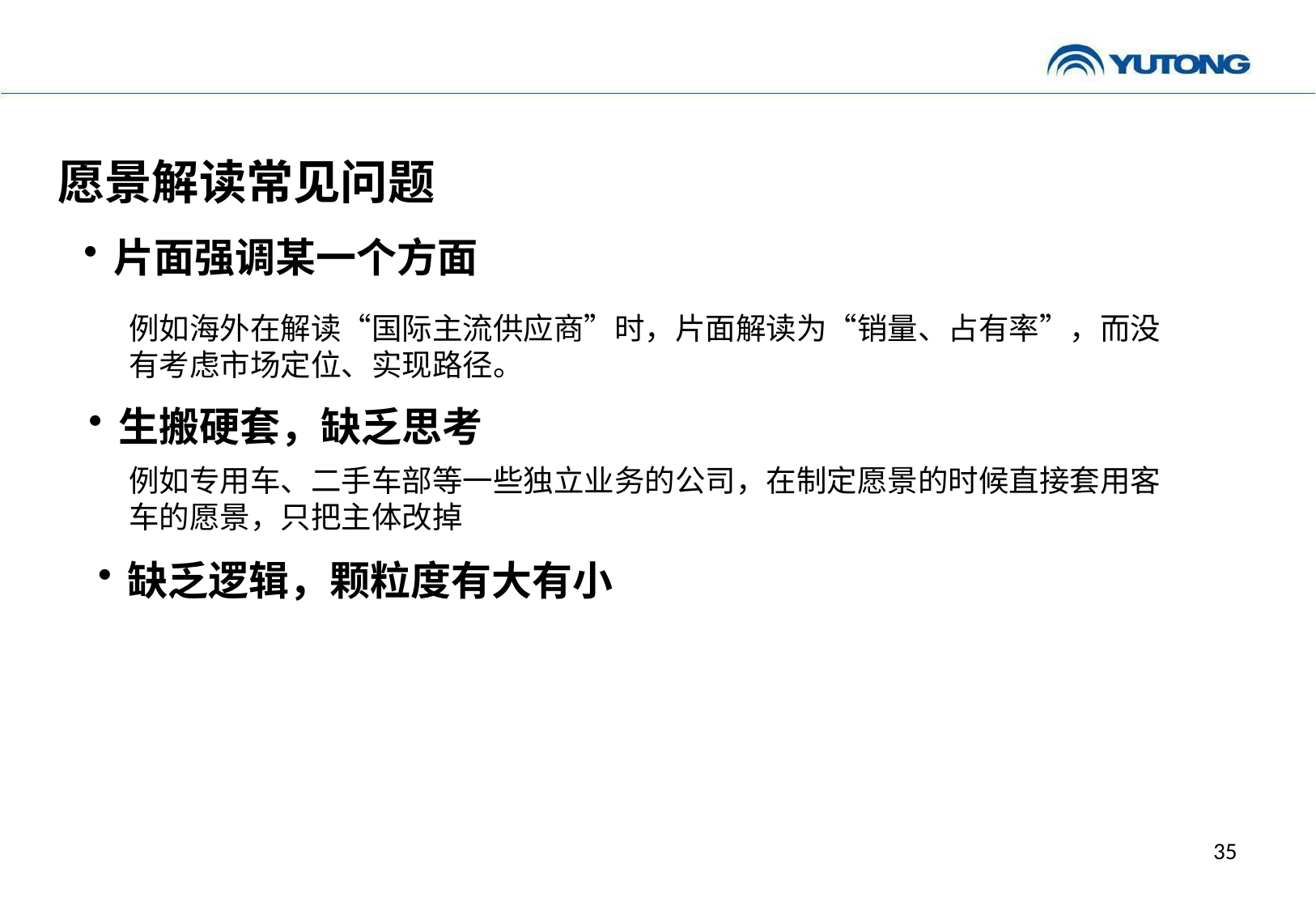

# 愿景解读常见问题
片面强调某一个方面
例如海外在解读“国际主流供应商”时，片面解读为“销量、占有率”，而没有考虑市场定位、实现路径。
生搬硬套，缺乏思考
例如专用车、二手车部等一些独立业务的公司，在制定愿景的时候直接套用客车的愿景，只把主体改掉
缺乏逻辑，颗粒度有大有小
35